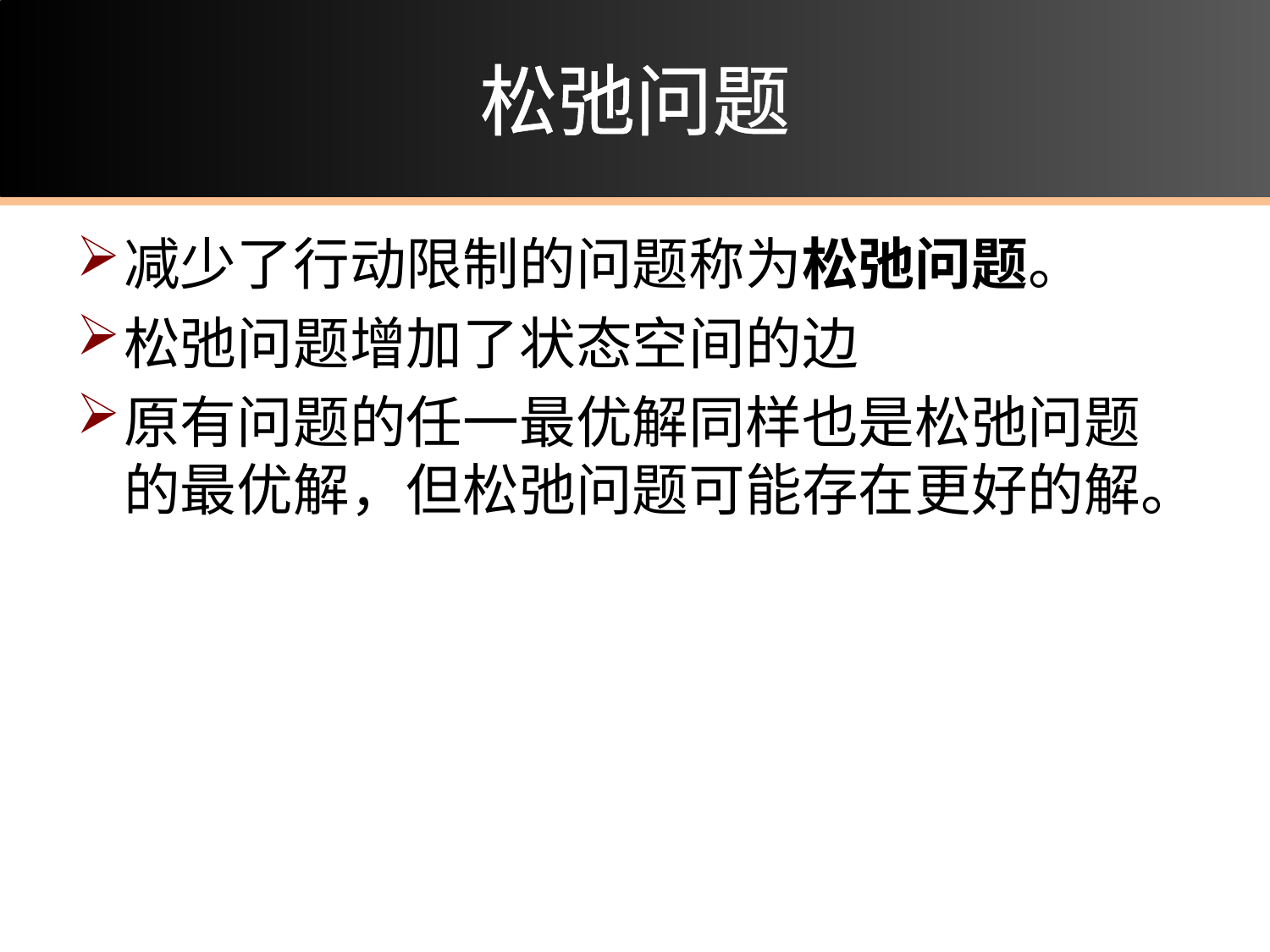

# 松弛问题
减少了行动限制的问题称为松弛问题。
松弛问题增加了状态空间的边
原有问题的任一最优解同样也是松弛问题的最优解，但松弛问题可能存在更好的解。